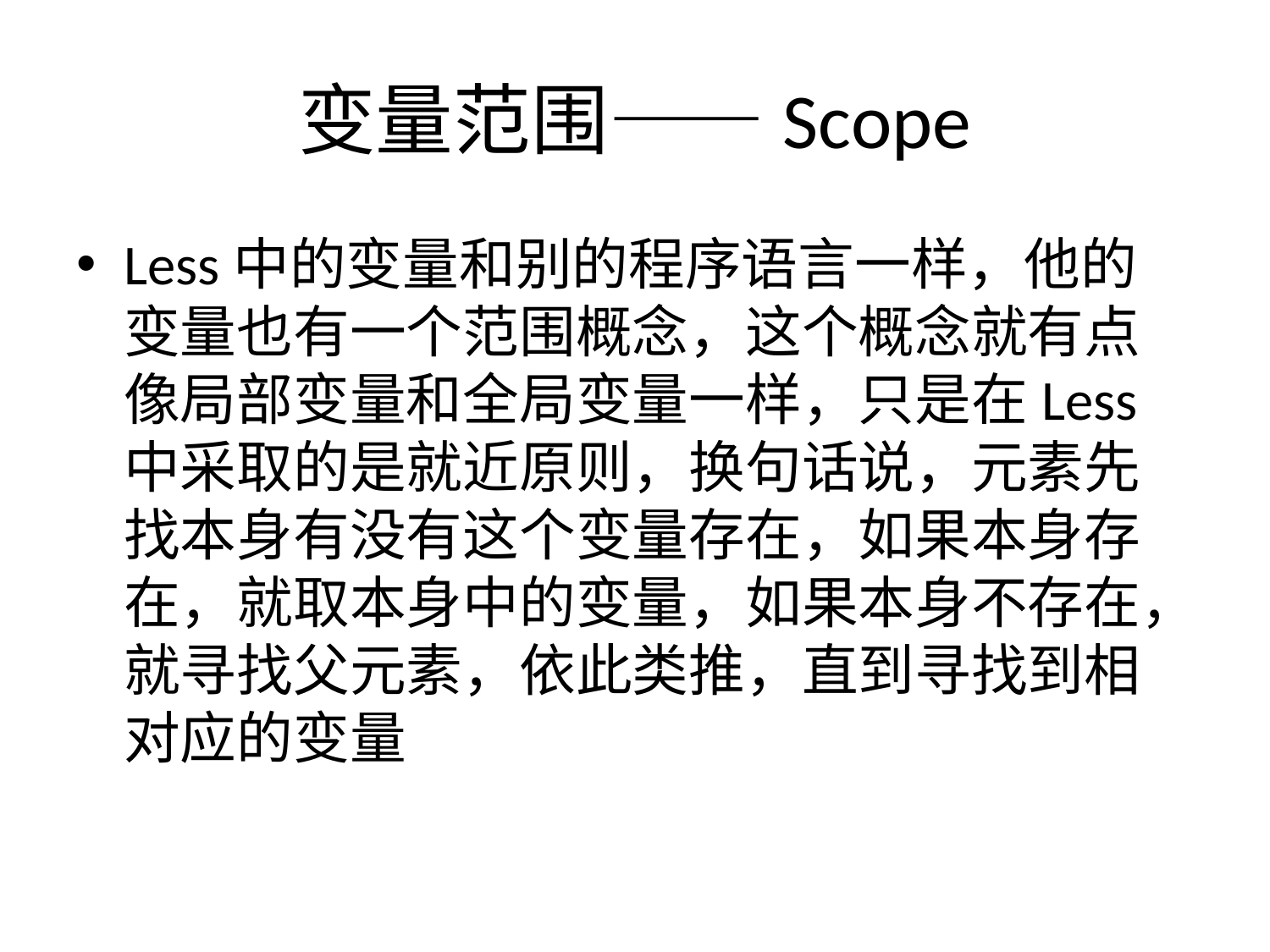

# 变量范围——Scope
Less中的变量和别的程序语言一样，他的变量也有一个范围概念，这个概念就有点像局部变量和全局变量一样，只是在Less中采取的是就近原则，换句话说，元素先找本身有没有这个变量存在，如果本身存在，就取本身中的变量，如果本身不存在，就寻找父元素，依此类推，直到寻找到相对应的变量